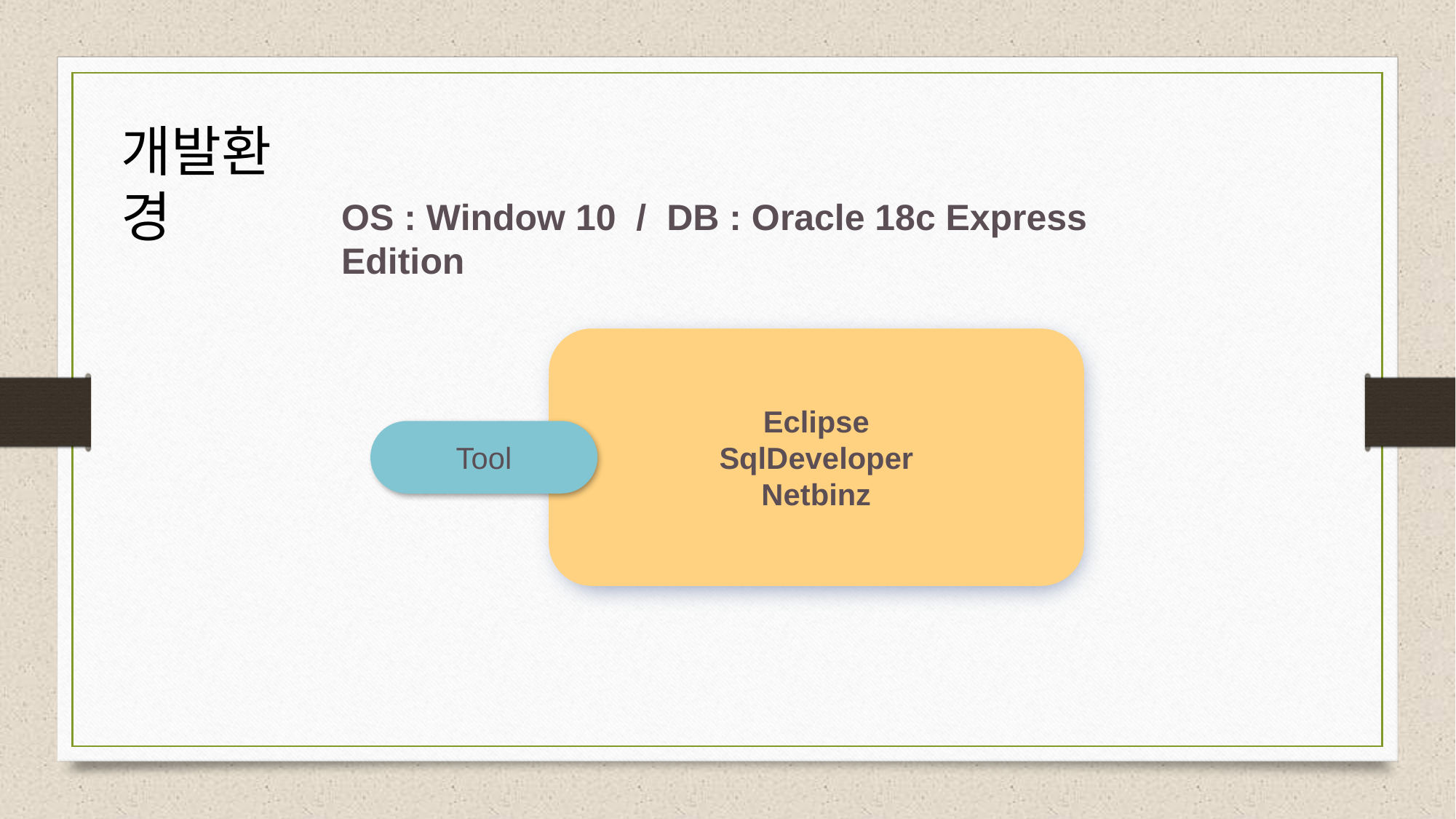

개발환경
OS : Window 10  /  DB : Oracle 18c Express Edition
Eclipse
SqlDeveloper
Netbinz
Tool